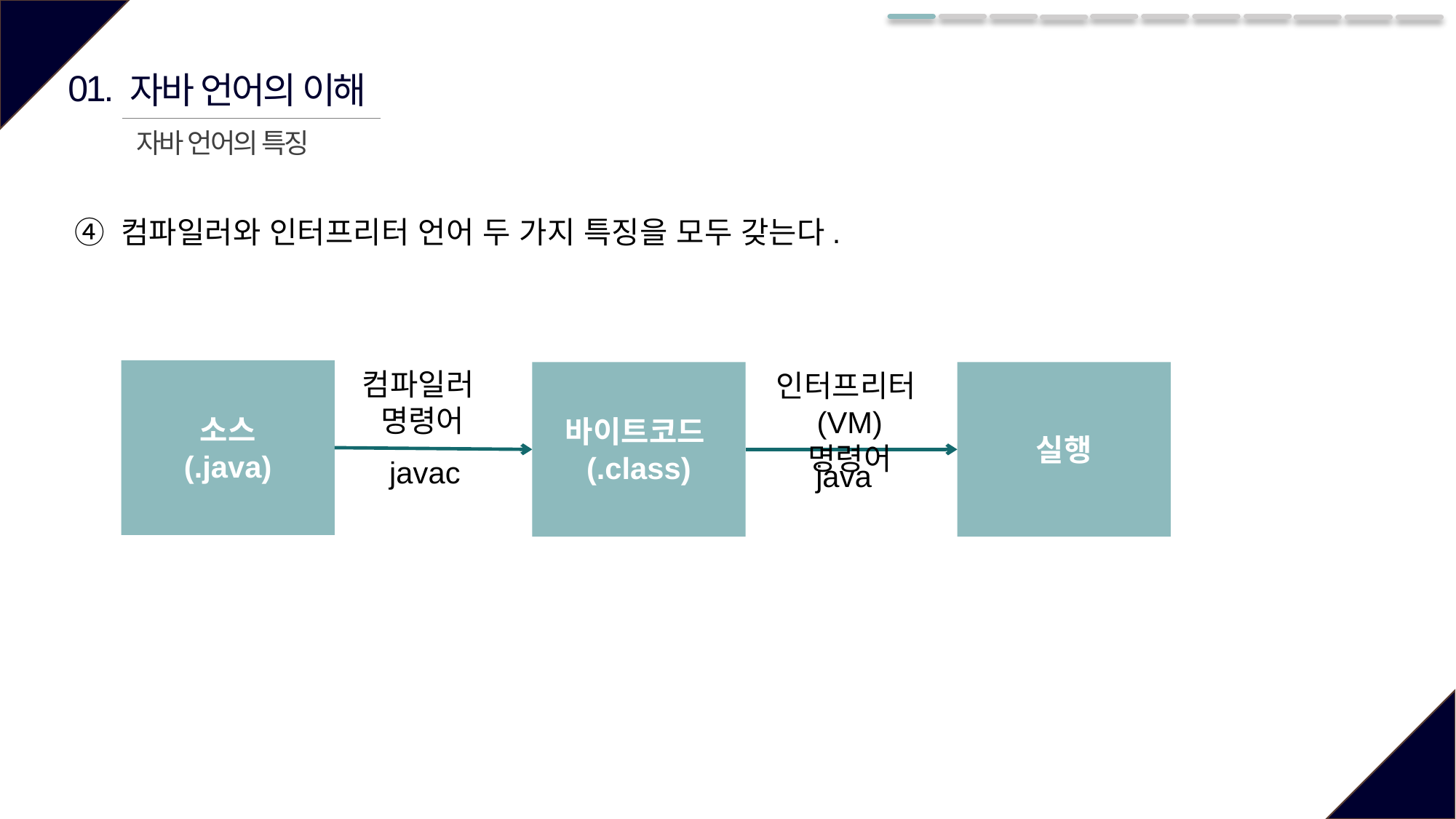

01.
자바 언어의 이해
자바 언어의 특징
➃ 컴파일러와 인터프리터 언어 두 가지 특징을 모두 갖는다.
소스
(.java)
컴파일러
명령어
인터프리터(VM)
명령어
바이트코드(.class)
실행
javac
java